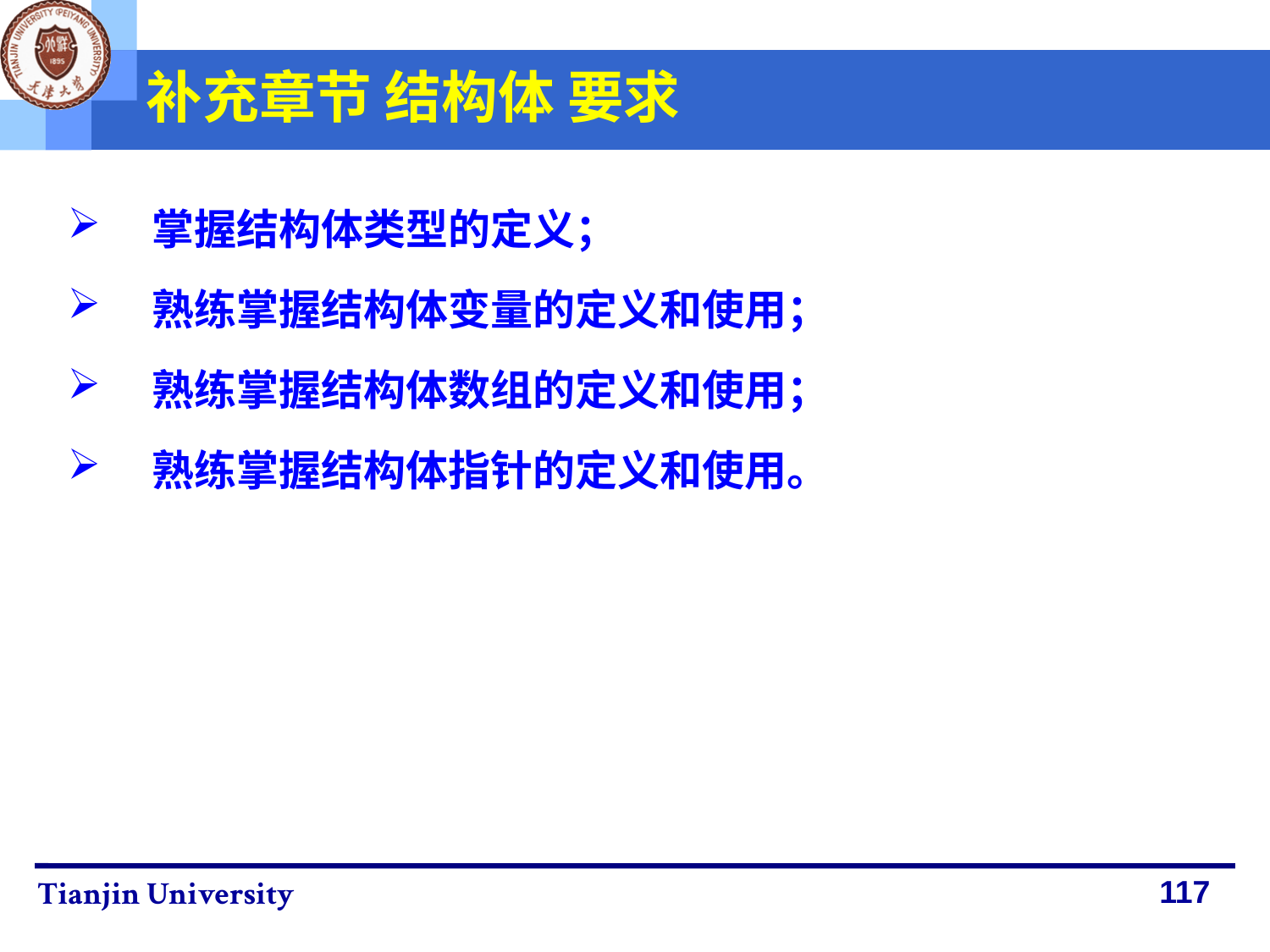

补充章节 结构体 要求
掌握结构体类型的定义；
熟练掌握结构体变量的定义和使用；
熟练掌握结构体数组的定义和使用；
熟练掌握结构体指针的定义和使用。